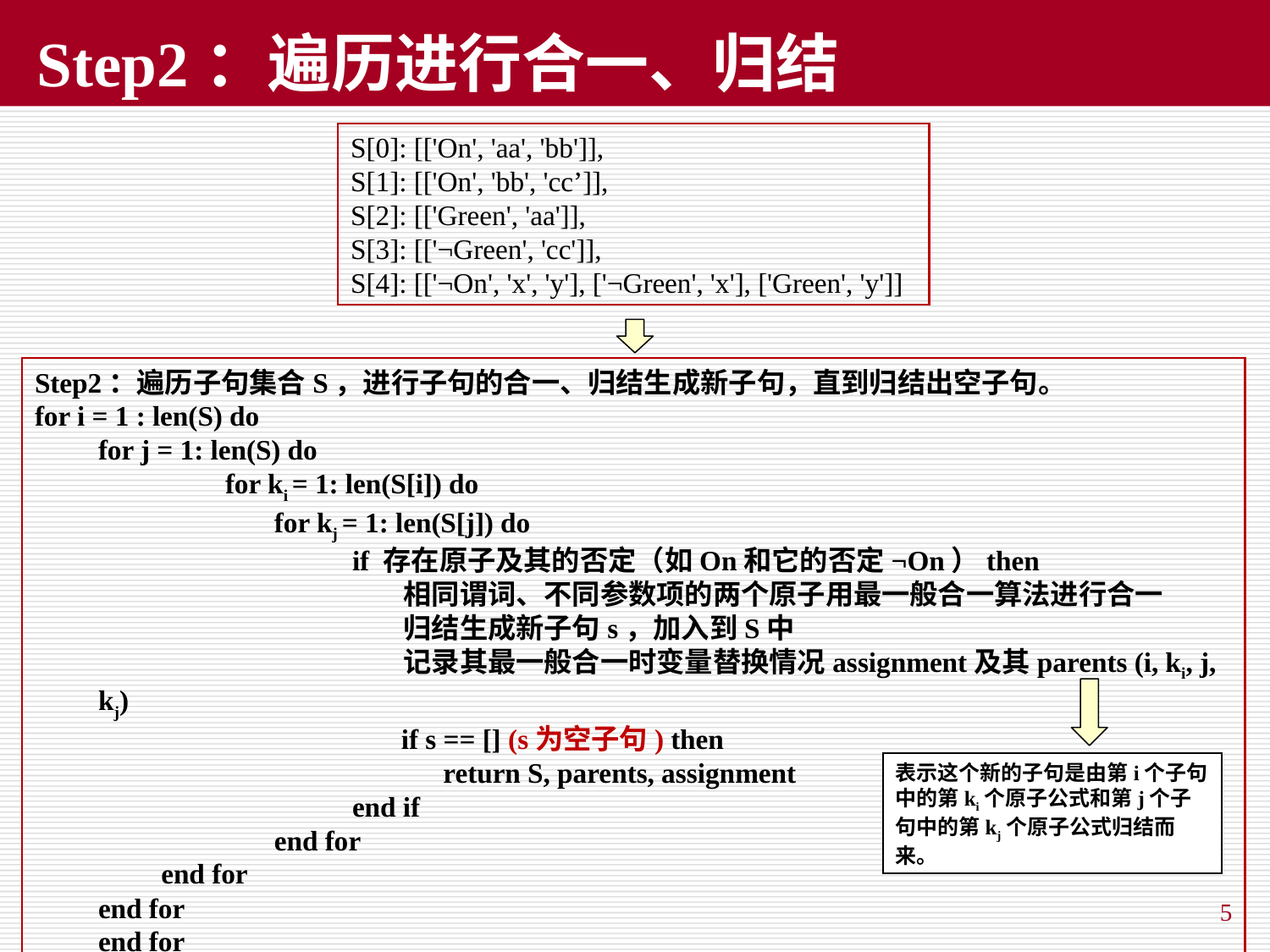

# Step2：遍历进行合一、归结
S[0]: [['On', 'aa', 'bb']],
S[1]: [['On', 'bb', 'cc’]],
S[2]: [['Green', 'aa']],
S[3]: [['¬Green', 'cc']],
S[4]: [['¬On', 'x', 'y'], ['¬Green', 'x'], ['Green', 'y']]

Step2：遍历子句集合S，进行子句的合一、归结生成新子句，直到归结出空子句。
for i = 1 : len(S) do
for j = 1: len(S) do
	for ki = 1: len(S[i]) do
	       for kj = 1: len(S[j]) do
		if 存在原子及其的否定（如On和它的否定¬On）then
		       相同谓词、不同参数项的两个原子用最一般合一算法进行合一
		       归结生成新子句s，加入到S中
		       记录其最一般合一时变量替换情况assignment及其parents (i, ki, j, kj)
		       if s == [] (s为空子句) then
		             return S, parents, assignment
		end if
	       end for
         end for
end for
end for

表示这个新的子句是由第i个子句中的第ki个原子公式和第j个子句中的第kj个原子公式归结而来。
5